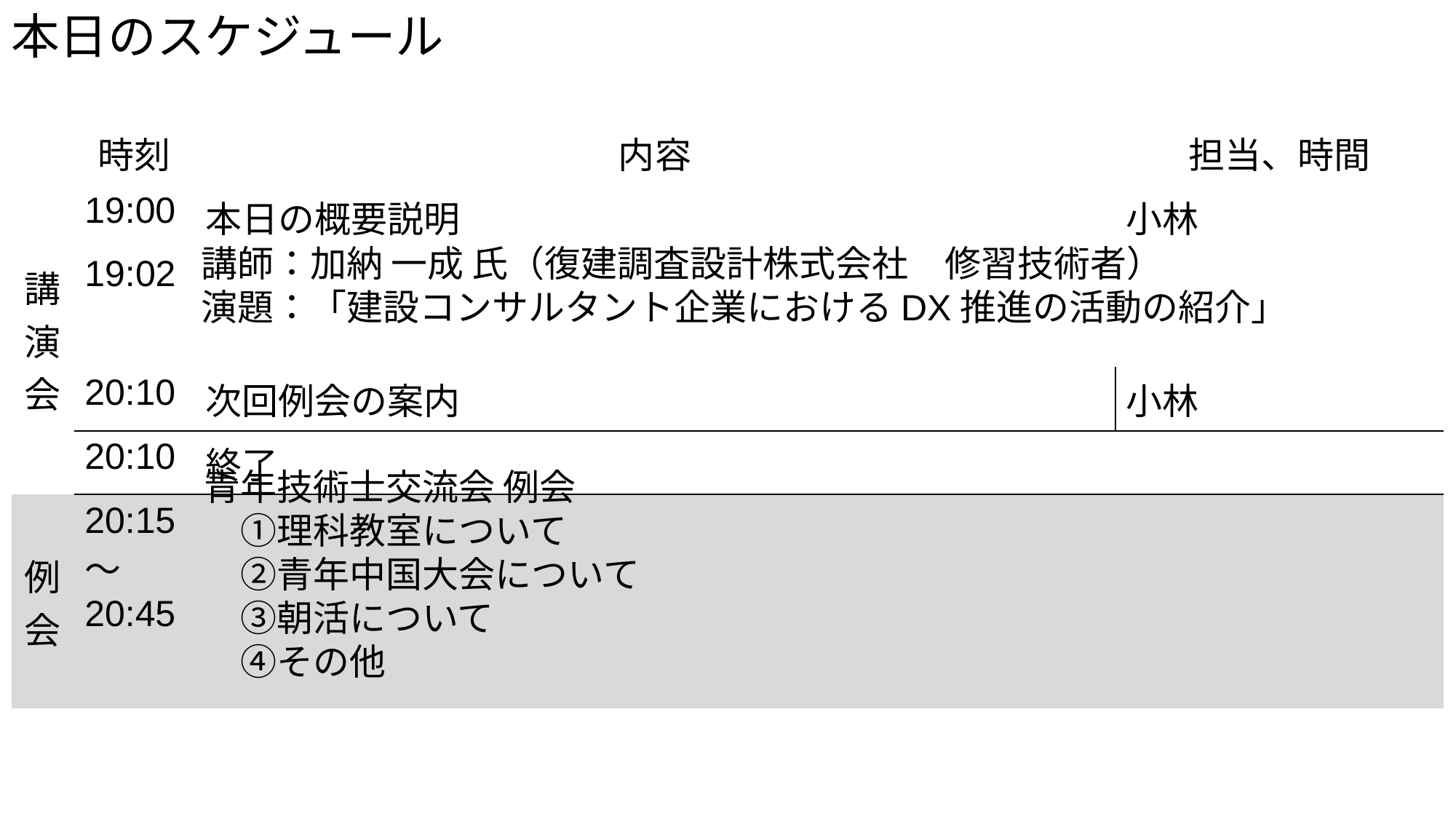

本日のスケジュール
|  | 時刻 | 内容 | 担当、時間 |
| --- | --- | --- | --- |
| 講演会 | 19:00 | 本日の概要説明 | 小林 |
|  | 19:02 |  |  |
|  | 20:10 | 次回例会の案内 | 小林 |
|  | 20:10 | 終了 |  |
| 例会 | 20:15 ～20:45 |  |  |
講師：加納 一成 氏（復建調査設計株式会社　修習技術者）
演題：「建設コンサルタント企業におけるDX推進の活動の紹介」
青年技術士交流会 例会
　①理科教室について
　②青年中国大会について
　③朝活について
　④その他